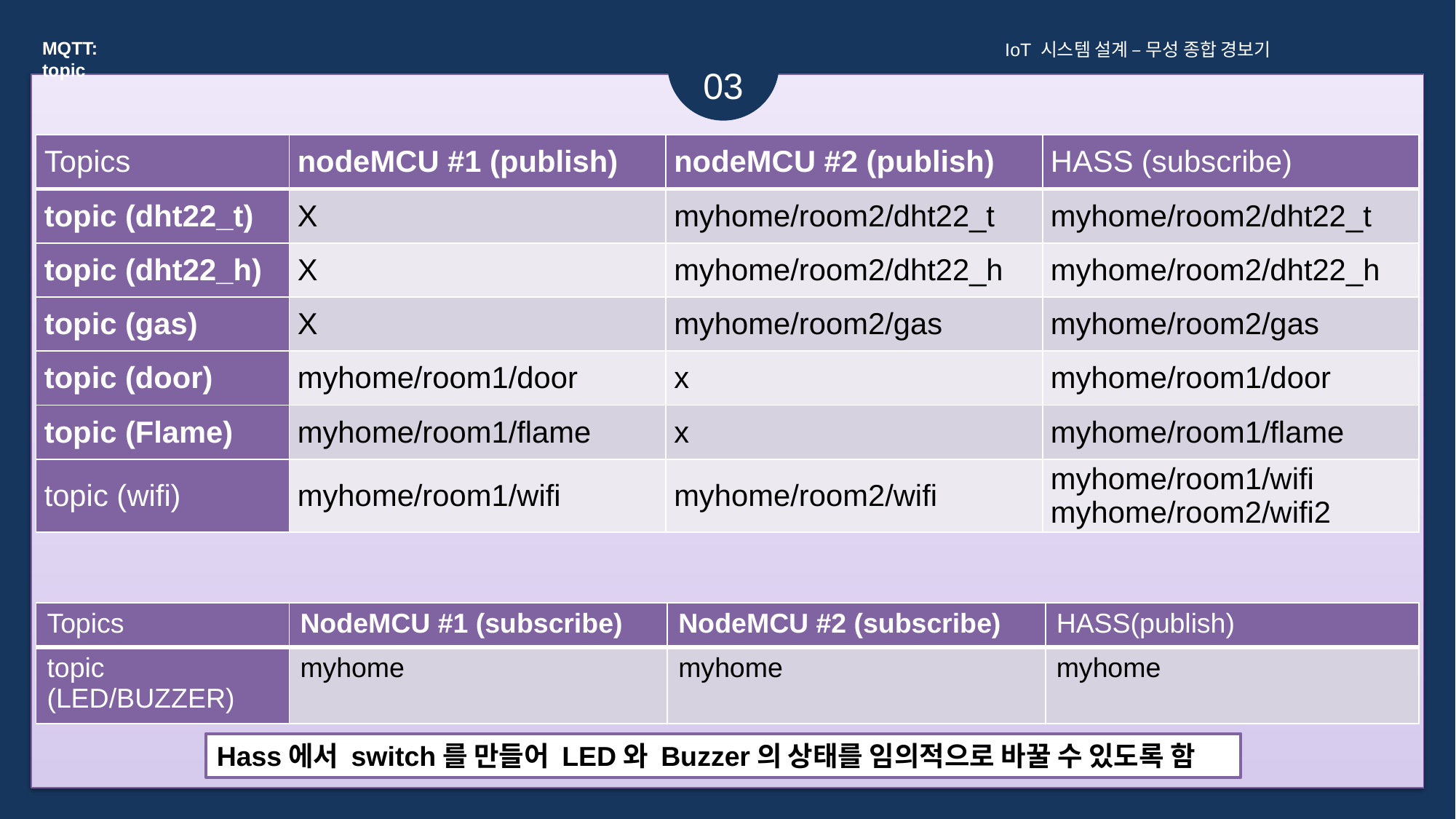

MQTT: topic
IoT 시스템 설계 – 무성 종합 경보기
03

| Topics | nodeMCU #1 (publish) | nodeMCU #2 (publish) | HASS (subscribe) |
| --- | --- | --- | --- |
| topic (dht22\_t) | X | myhome/room2/dht22\_t | myhome/room2/dht22\_t |
| topic (dht22\_h) | X | myhome/room2/dht22\_h | myhome/room2/dht22\_h |
| topic (gas) | X | myhome/room2/gas | myhome/room2/gas |
| topic (door) | myhome/room1/door | x | myhome/room1/door |
| topic (Flame) | myhome/room1/flame | x | myhome/room1/flame |
| topic (wifi) | myhome/room1/wifi | myhome/room2/wifi | myhome/room1/wifi myhome/room2/wifi2 |
| Topics | NodeMCU #1 (subscribe) | NodeMCU #2 (subscribe) | HASS(publish) |
| --- | --- | --- | --- |
| topic (LED/BUZZER) | myhome | myhome | myhome |
Hass에서 switch를 만들어 LED와 Buzzer의 상태를 임의적으로 바꿀 수 있도록 함